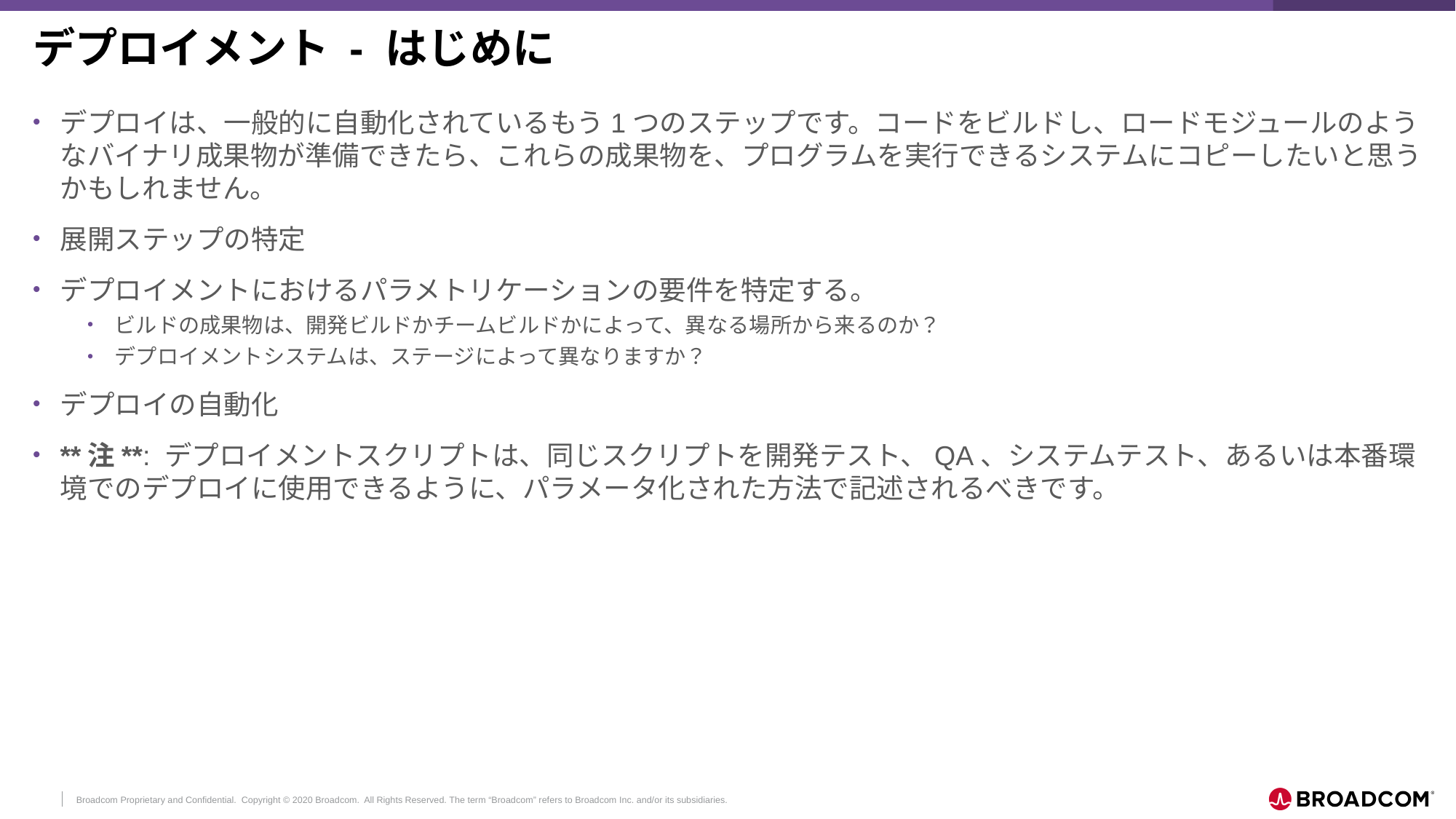

# デプロイメント - はじめに
デプロイは、一般的に自動化されているもう1つのステップです。コードをビルドし、ロードモジュールのようなバイナリ成果物が準備できたら、これらの成果物を、プログラムを実行できるシステムにコピーしたいと思うかもしれません。
展開ステップの特定
デプロイメントにおけるパラメトリケーションの要件を特定する。
ビルドの成果物は、開発ビルドかチームビルドかによって、異なる場所から来るのか？
デプロイメントシステムは、ステージによって異なりますか？
デプロイの自動化
**注**: デプロイメントスクリプトは、同じスクリプトを開発テスト、QA、システムテスト、あるいは本番環境でのデプロイに使用できるように、パラメータ化された方法で記述されるべきです。